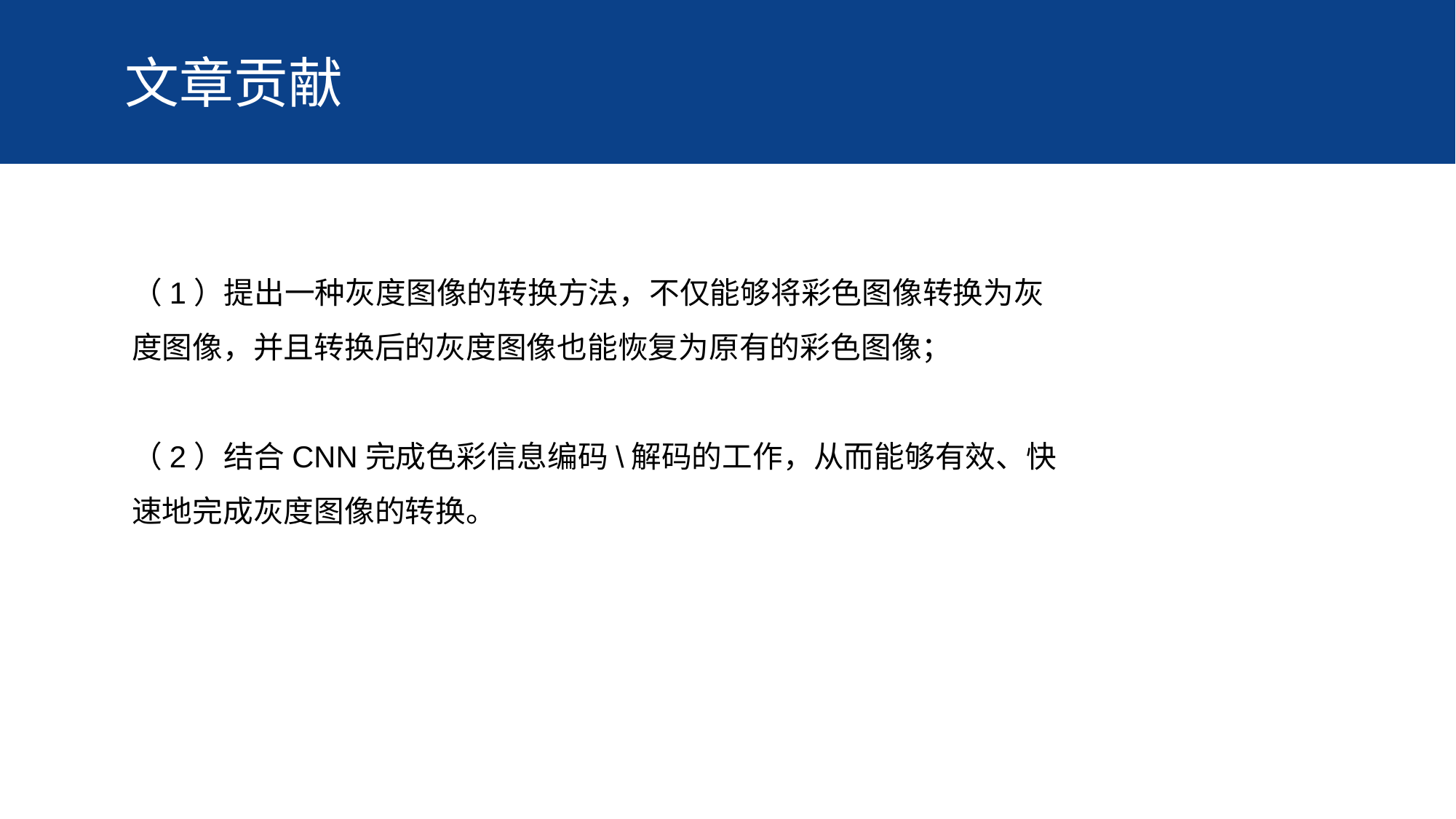

文章贡献
（1）提出一种灰度图像的转换方法，不仅能够将彩色图像转换为灰度图像，并且转换后的灰度图像也能恢复为原有的彩色图像；

（2）结合CNN完成色彩信息编码\解码的工作，从而能够有效、快速地完成灰度图像的转换。